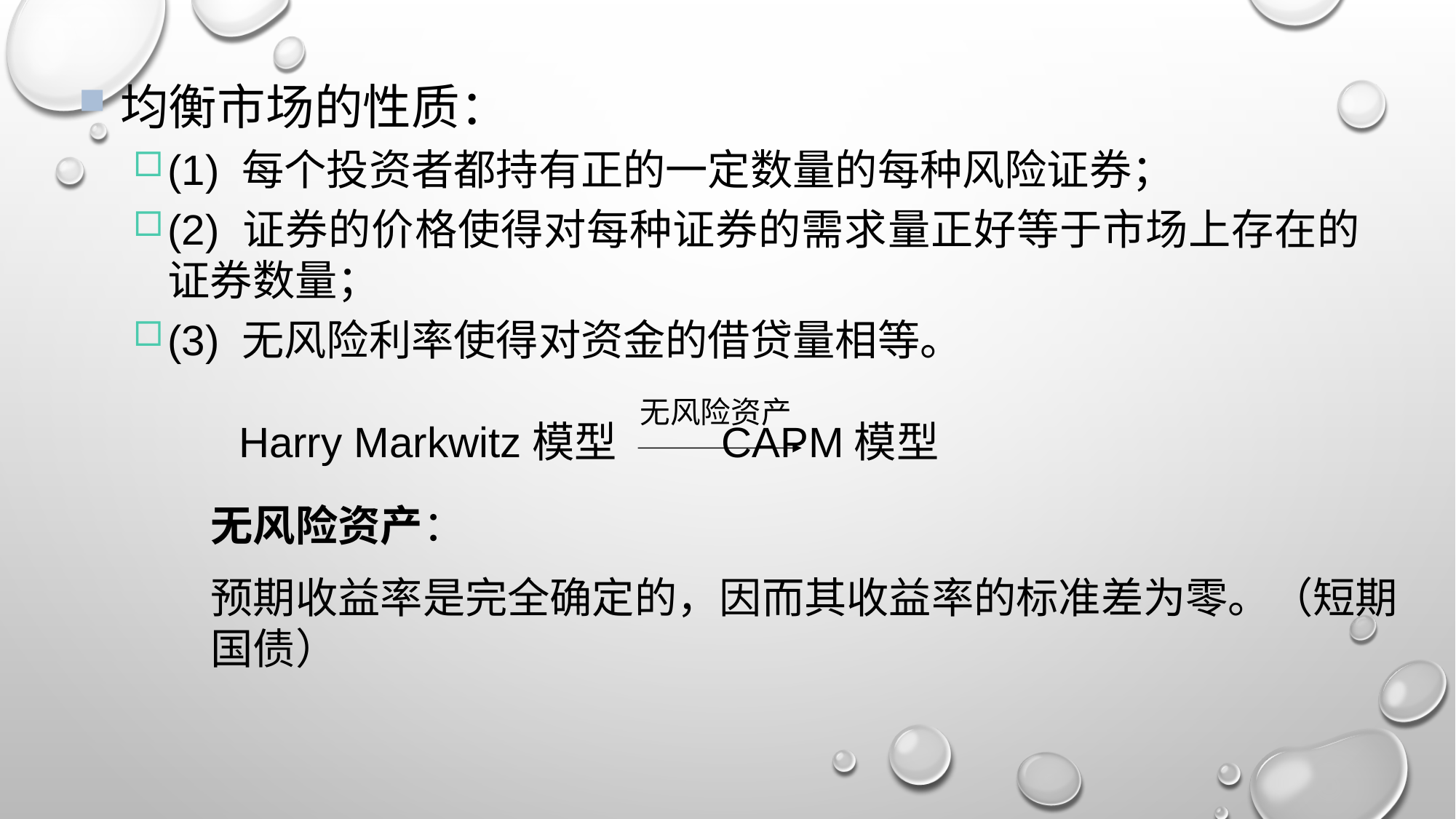

均衡市场的性质：
(1) 每个投资者都持有正的一定数量的每种风险证券；
(2) 证券的价格使得对每种证券的需求量正好等于市场上存在的证券数量；
(3) 无风险利率使得对资金的借贷量相等。
无风险资产
Harry Markwitz模型          CAPM模型

无风险资产：
预期收益率是完全确定的，因而其收益率的标准差为零。（短期国债）